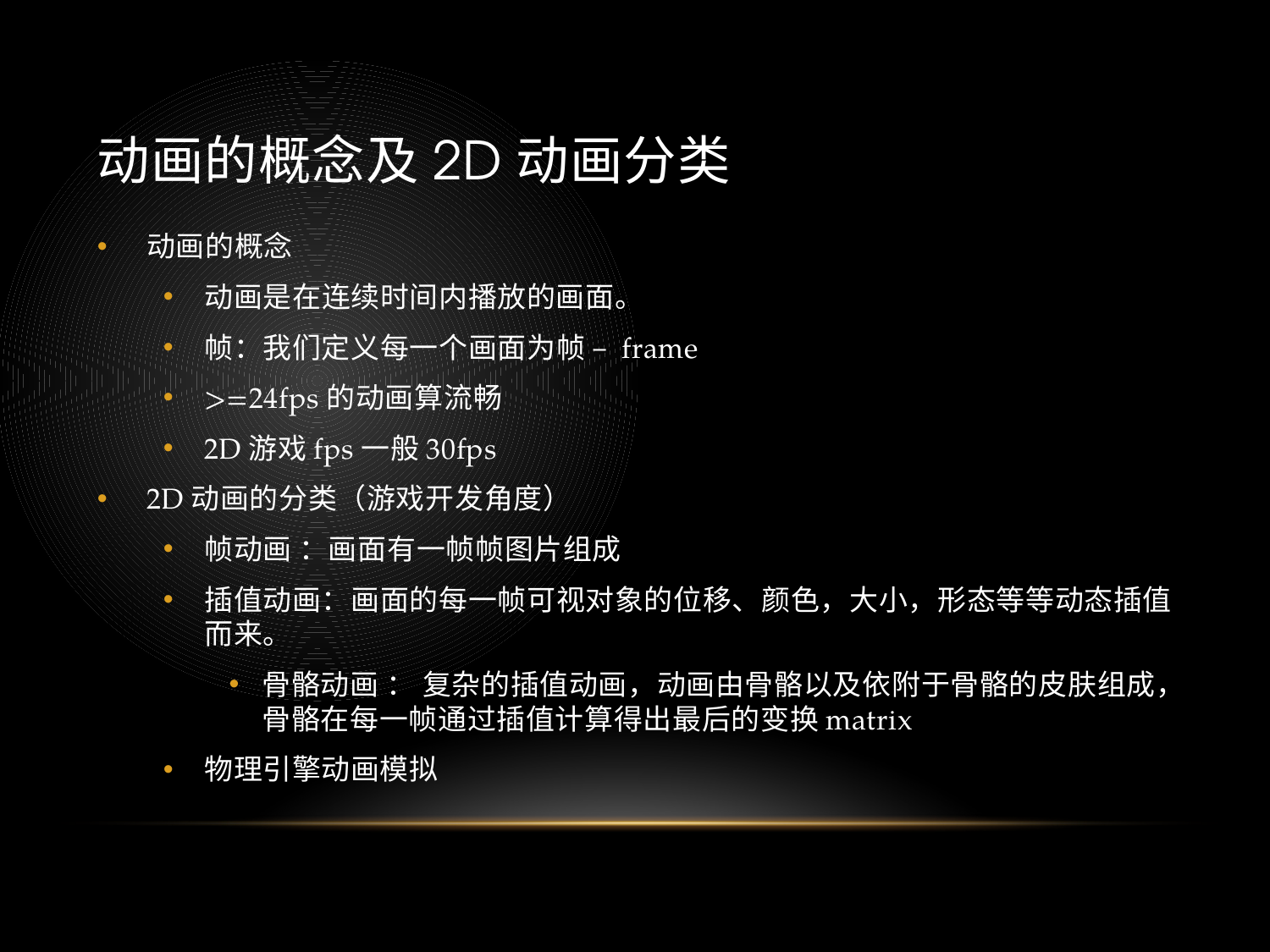

# 动画的概念及2D动画分类
动画的概念
动画是在连续时间内播放的画面。
帧：我们定义每一个画面为帧 – frame
>=24fps的动画算流畅
2D游戏fps一般30fps
2D动画的分类（游戏开发角度）
帧动画 ：画面有一帧帧图片组成
插值动画：画面的每一帧可视对象的位移、颜色，大小，形态等等动态插值而来。
骨骼动画 ： 复杂的插值动画，动画由骨骼以及依附于骨骼的皮肤组成，骨骼在每一帧通过插值计算得出最后的变换matrix
物理引擎动画模拟